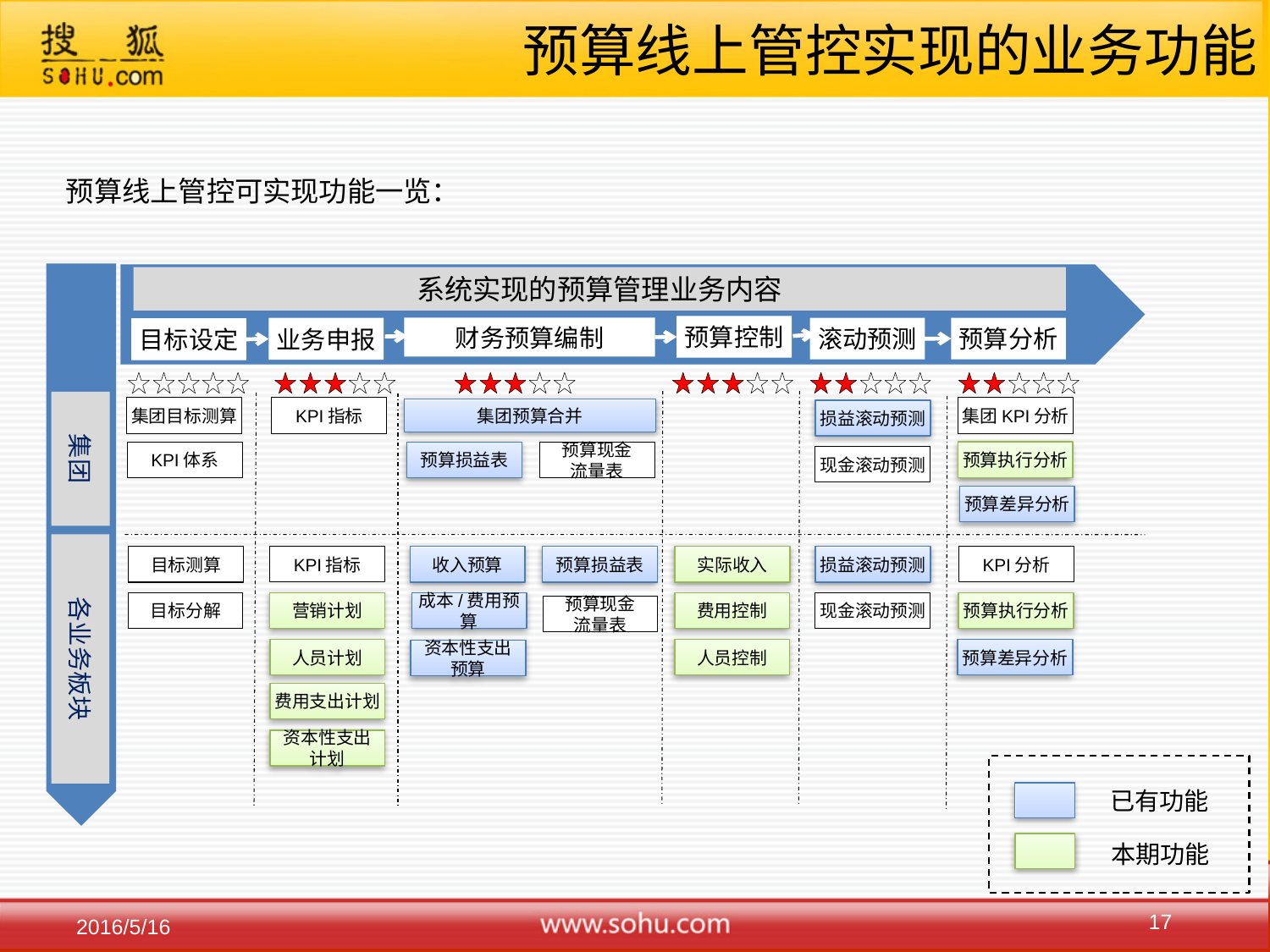

# 预算线上管控实现的业务功能
预算线上管控可实现功能一览：

系统实现的预算管理业务内容
预算控制
财务预算编制
滚动预测
预算分析
业务申报
目标设定

集团
集团目标测算
KPI指标
集团KPI分析
集团预算合并
损益滚动预测
预算现金
流量表
预算执行分析
KPI体系
预算损益表
现金滚动预测
预算差异分析

各业务板块
目标测算
KPI指标
收入预算
预算损益表
实际收入
损益滚动预测
KPI分析
目标分解
营销计划
成本/费用预算
费用控制
现金滚动预测
预算执行分析
预算现金
流量表
人员计划
人员控制
预算差异分析
资本性支出
预算
费用支出计划
资本性支出
计划

已有功能

本期功能

17